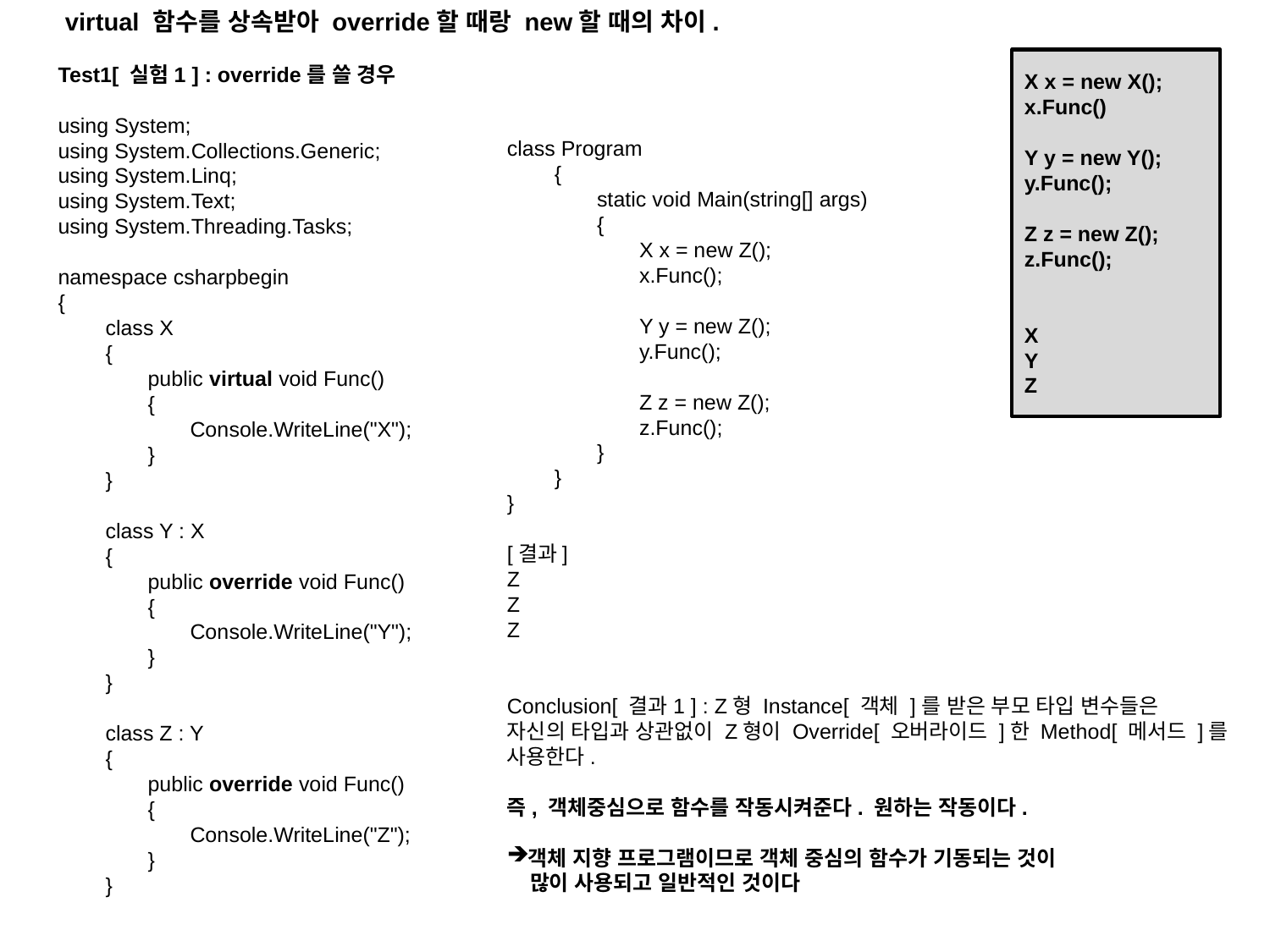

virtual 함수를 상속받아 override할 때랑 new할 때의 차이.

Test1[ 실험1 ] : override를 쓸 경우

using System;
using System.Collections.Generic;
using System.Linq;
using System.Text;
using System.Threading.Tasks;

namespace csharpbegin
{
　　class X
　　{
　　　　public virtual void Func()
　　　　{
　　　　　　Console.WriteLine("X");
　　　　}
　　}

　　class Y : X
　　{
　　　　public override void Func()
　　　　{
　　　　　　Console.WriteLine("Y");
　　　　}
　　}

　　class Z : Y
　　{
　　　　public override void Func()
　　　　{
　　　　　　Console.WriteLine("Z");
　　　　}
　　}

X x = new X();
x.Func()

Y y = new Y();
y.Func();

Z z = new Z();
z.Func();

X
Y
Z
class Program
　　{
　　　　static void Main(string[] args)
　　　　{
　　　　　　X x = new Z();
　　　　　　x.Func();

　　　　　　Y y = new Z();
　　　　　　y.Func();

　　　　　　Z z = new Z();
　　　　　　z.Func();
　　　　}
　　}
}

[결과]
Z
Z
Z

Conclusion[ 결과1 ] : Z형 Instance[ 객체 ]를 받은 부모 타입 변수들은
자신의 타입과 상관없이 Z형이 Override[ 오버라이드 ]한 Method[ 메서드 ]를
사용한다.

즉, 객체중심으로 함수를 작동시켜준다. 원하는 작동이다.

객체 지향 프로그램이므로 객체 중심의 함수가 기동되는 것이
   많이 사용되고 일반적인 것이다